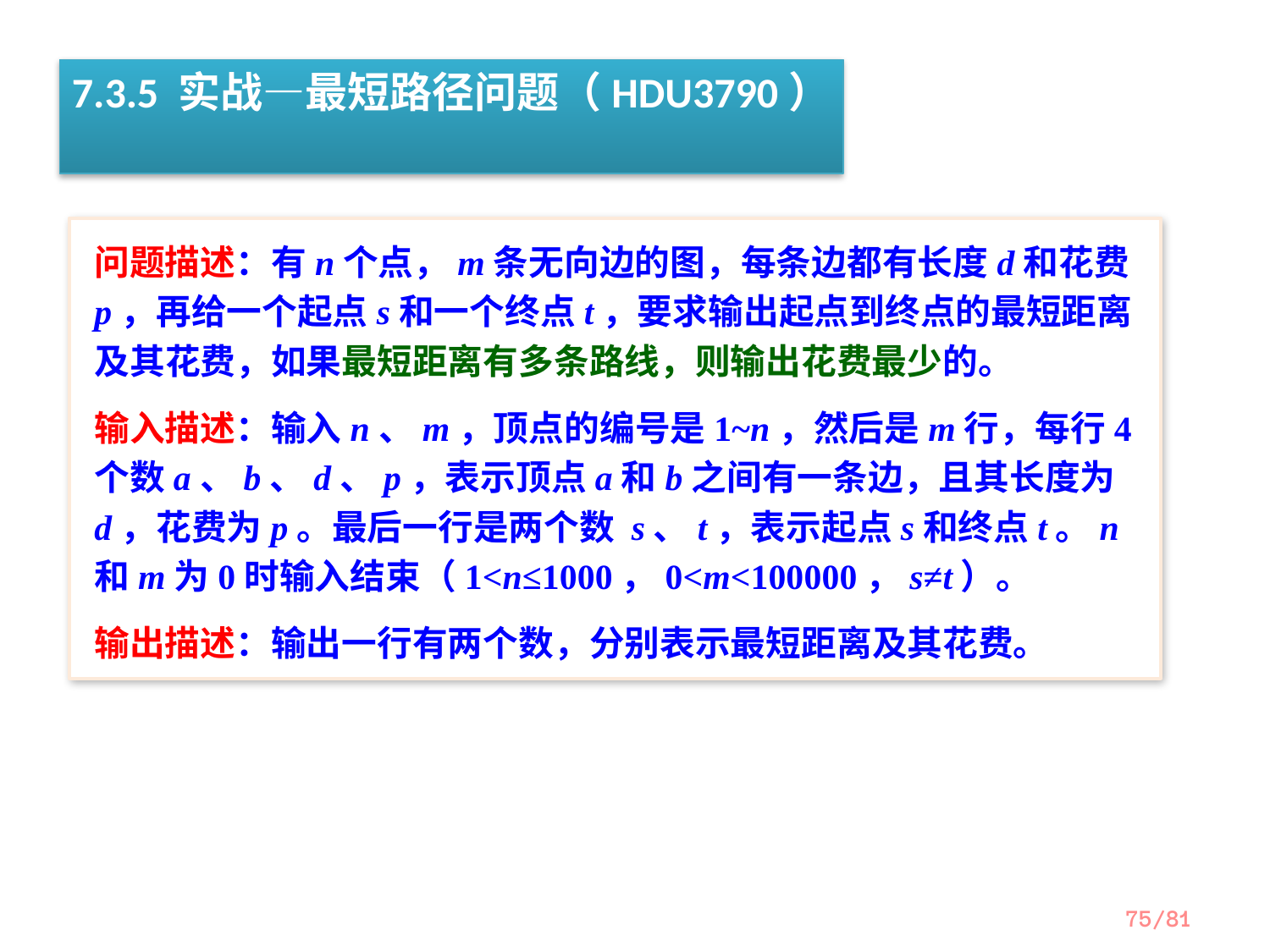

7.3.5 实战—最短路径问题（HDU3790）
问题描述：有n个点，m条无向边的图，每条边都有长度d和花费p，再给一个起点s和一个终点t，要求输出起点到终点的最短距离及其花费，如果最短距离有多条路线，则输出花费最少的。
输入描述：输入n、m，顶点的编号是1~n，然后是m行，每行4个数a、b、d、p，表示顶点a和b之间有一条边，且其长度为d，花费为p。最后一行是两个数 s、t，表示起点s和终点t。n和m为0时输入结束（1<n≤1000，0<m<100000，s≠t）。
输出描述：输出一行有两个数，分别表示最短距离及其花费。
75/81